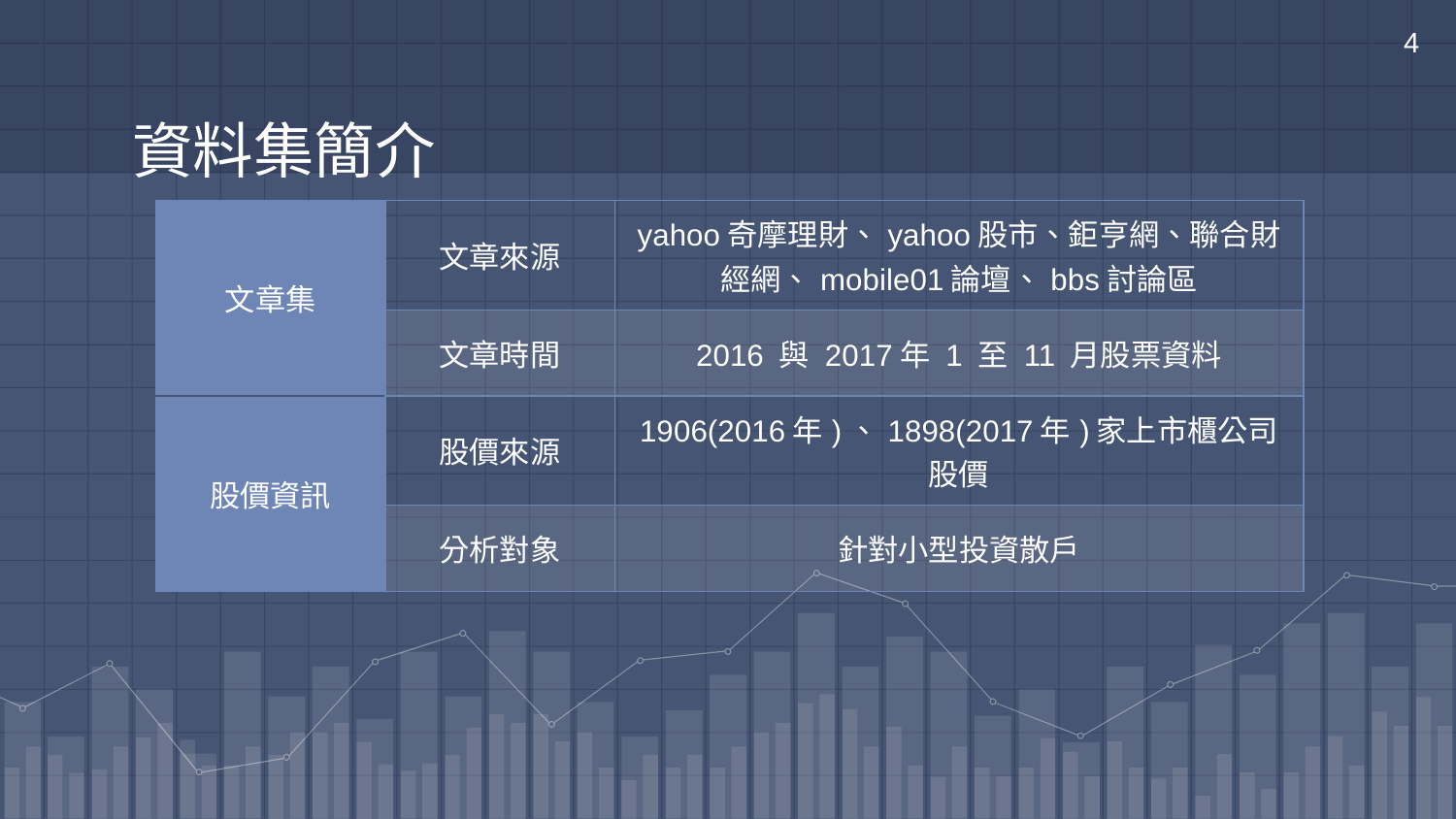

4
# 資料集簡介
| 文章集 | 文章來源 | yahoo奇摩理財、yahoo股市、鉅亨網、聯合財經網、mobile01論壇、bbs討論區 |  |  |
| --- | --- | --- | --- | --- |
|  | 文章時間 | 2016 與 2017年 1 至 11 月股票資料 |  |  |
| 股價資訊 | 股價來源 | 1906(2016年)、1898(2017年)家上市櫃公司股價 |  |  |
|  | 分析對象 | 針對小型投資散戶 |  |  |